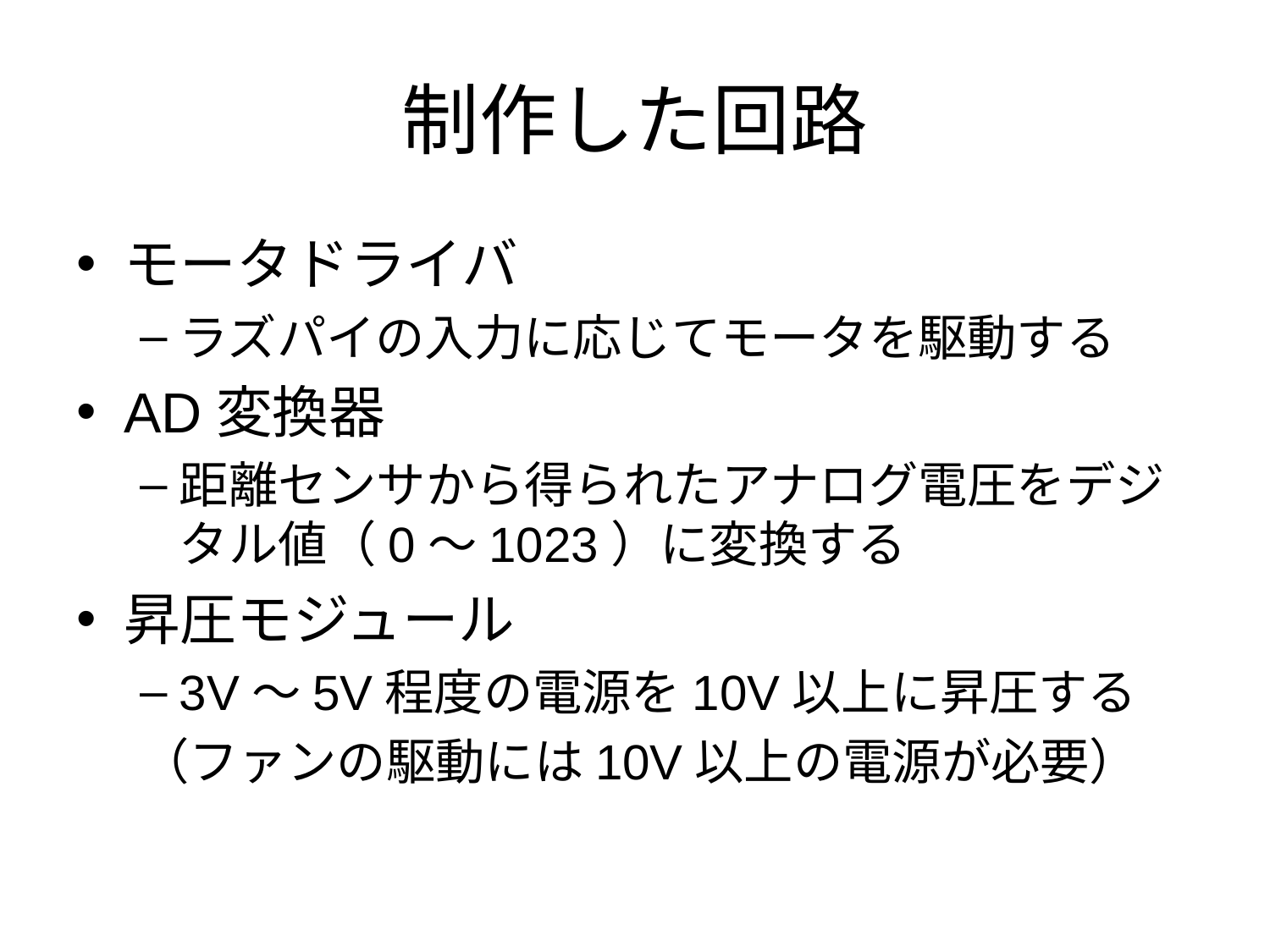

# 制作した回路
モータドライバ
ラズパイの入力に応じてモータを駆動する
AD変換器
距離センサから得られたアナログ電圧をデジタル値（0～1023）に変換する
昇圧モジュール
3V～5V程度の電源を10V以上に昇圧する
（ファンの駆動には10V以上の電源が必要）